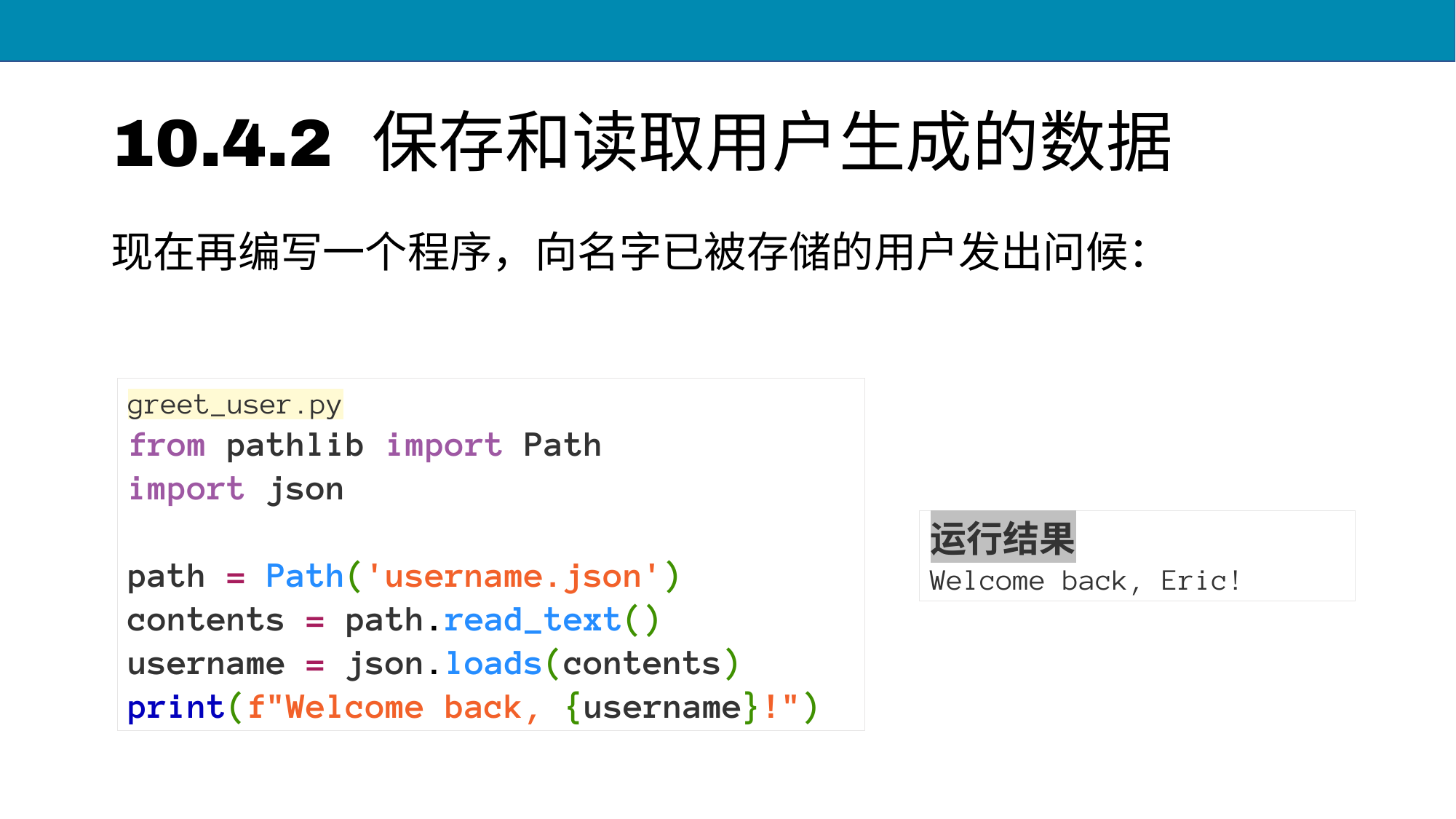

# 10.4.2 保存和读取用户生成的数据
现在再编写一个程序，向名字已被存储的用户发出问候：
greet_user.py
from pathlib import Path
import json
path = Path('username.json')
contents = path.read_text()
username = json.loads(contents)
print(f"Welcome back, {username}!")
运行结果
Welcome back, Eric!